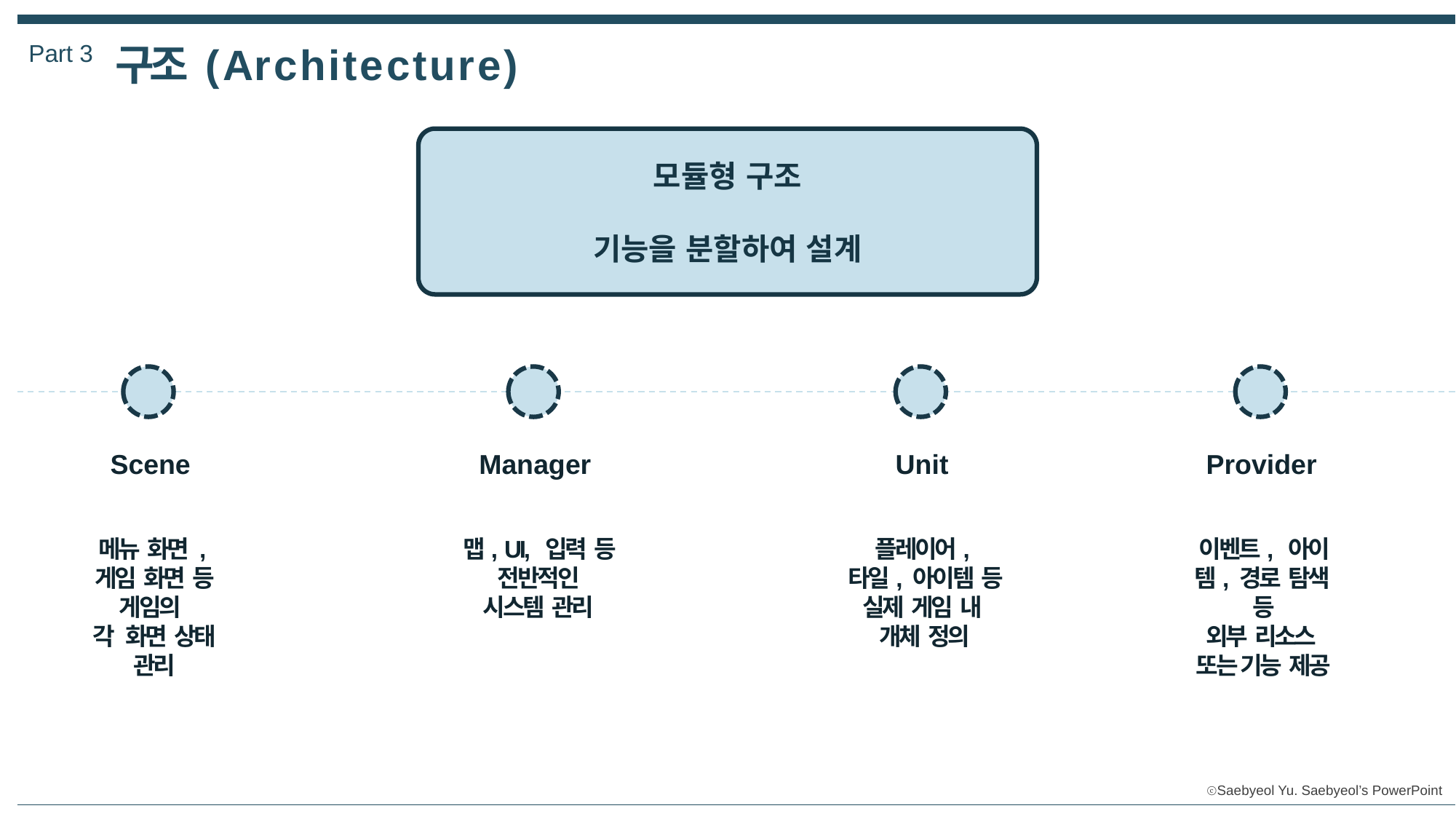

Part 3
구조 ( A r c h i t e c t u r e )
모듈형 구조

기능을 분할하여 설계

Scene
Manager
Unit
Provider
메뉴  화면 ,
게임  화면  등
게임의
각   화면  상태
관리
맵,  UI,  입력  등
전반적인
시스템  관리
플레이어,
타일, 아이템  등
실제  게임  내
개체  정의
이벤트,  아이템, 경로  탐색  등
외부  리소스
또는 기능  제공